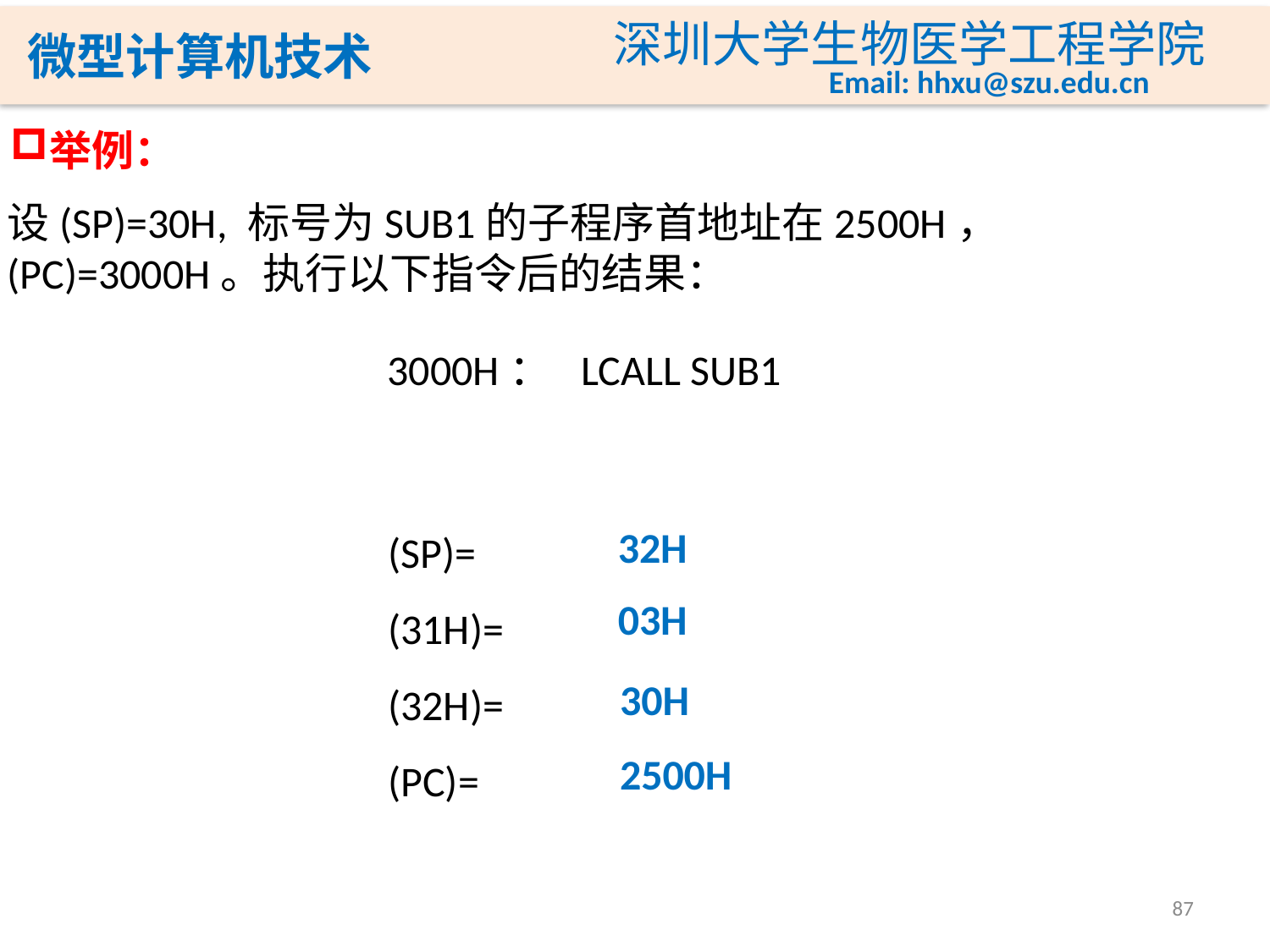

举例：
设(SP)=30H, 标号为SUB1的子程序首地址在2500H，(PC)=3000H。执行以下指令后的结果：

3000H：  LCALL SUB1
(SP)=
(31H)=
(32H)=
(PC)=
32H
03H
30H
2500H
87